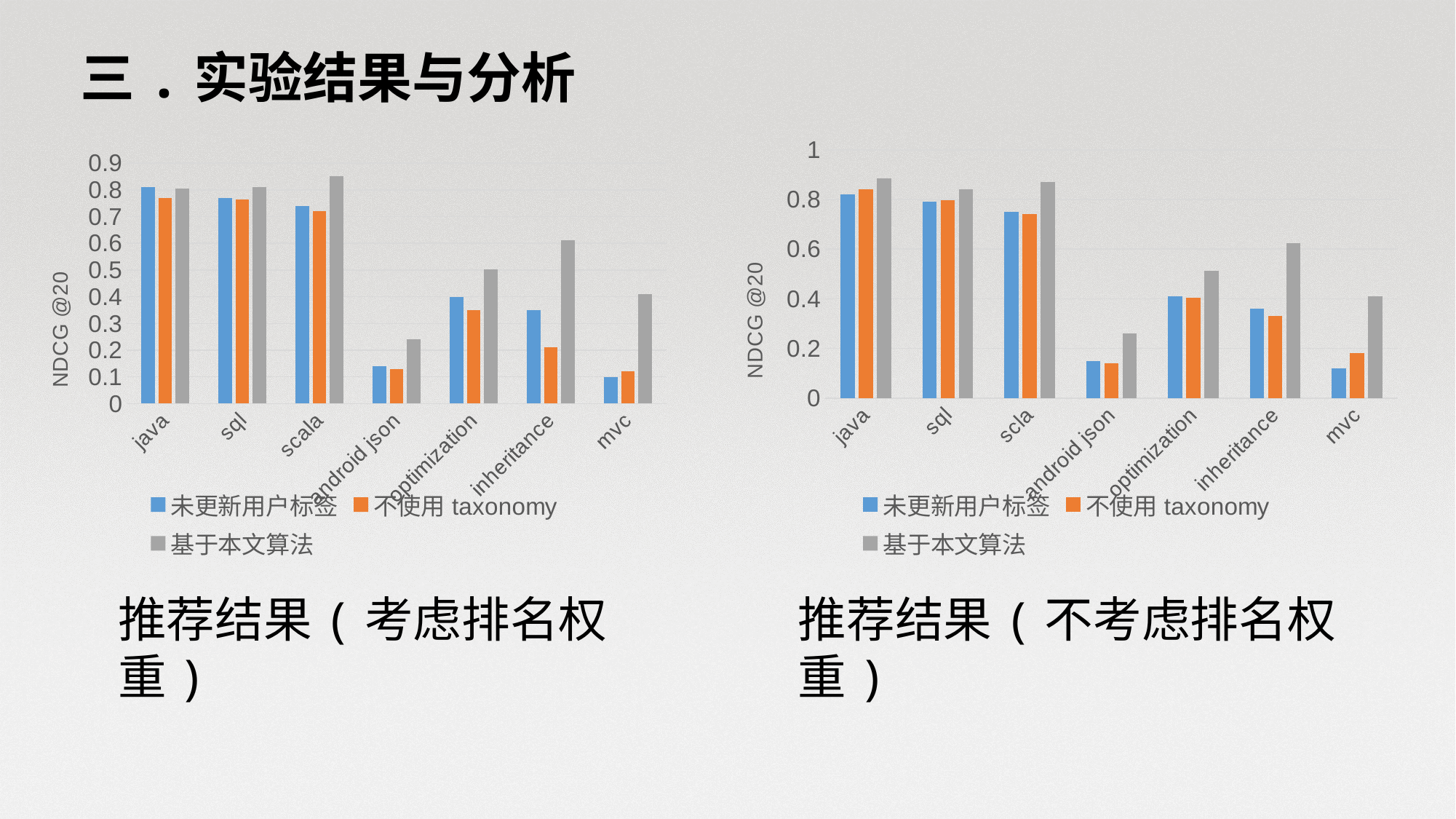

三.实验结果与分析

### Chart

| Category |  |  |  |
|---|---|---|---|
| java | 0.82 | 0.84 | 0.885 |
| sql | 0.79 | 0.798 | 0.84 |
| scla | 0.75 | 0.74 | 0.87 |
| android json | 0.15 | 0.14 | 0.26 |
| optimization | 0.41 | 0.405 | 0.513 |
| inheritance | 0.36 | 0.33 | 0.623 |
| mvc | 0.12 | 0.18 | 0.41 |

### Chart

| Category |  |  |  |
|---|---|---|---|
| java | 0.81 | 0.77 | 0.805 |
| sql | 0.77 | 0.765 | 0.81 |
| scala | 0.74 | 0.72 | 0.85 |
| android json | 0.14 | 0.13 | 0.24 |
| optimization | 0.4 | 0.35 | 0.503 |
| inheritance | 0.35 | 0.21 | 0.611 |
| mvc | 0.1 | 0.12 | 0.41 |
推荐结果(不考虑排名权重)
推荐结果(考虑排名权重)